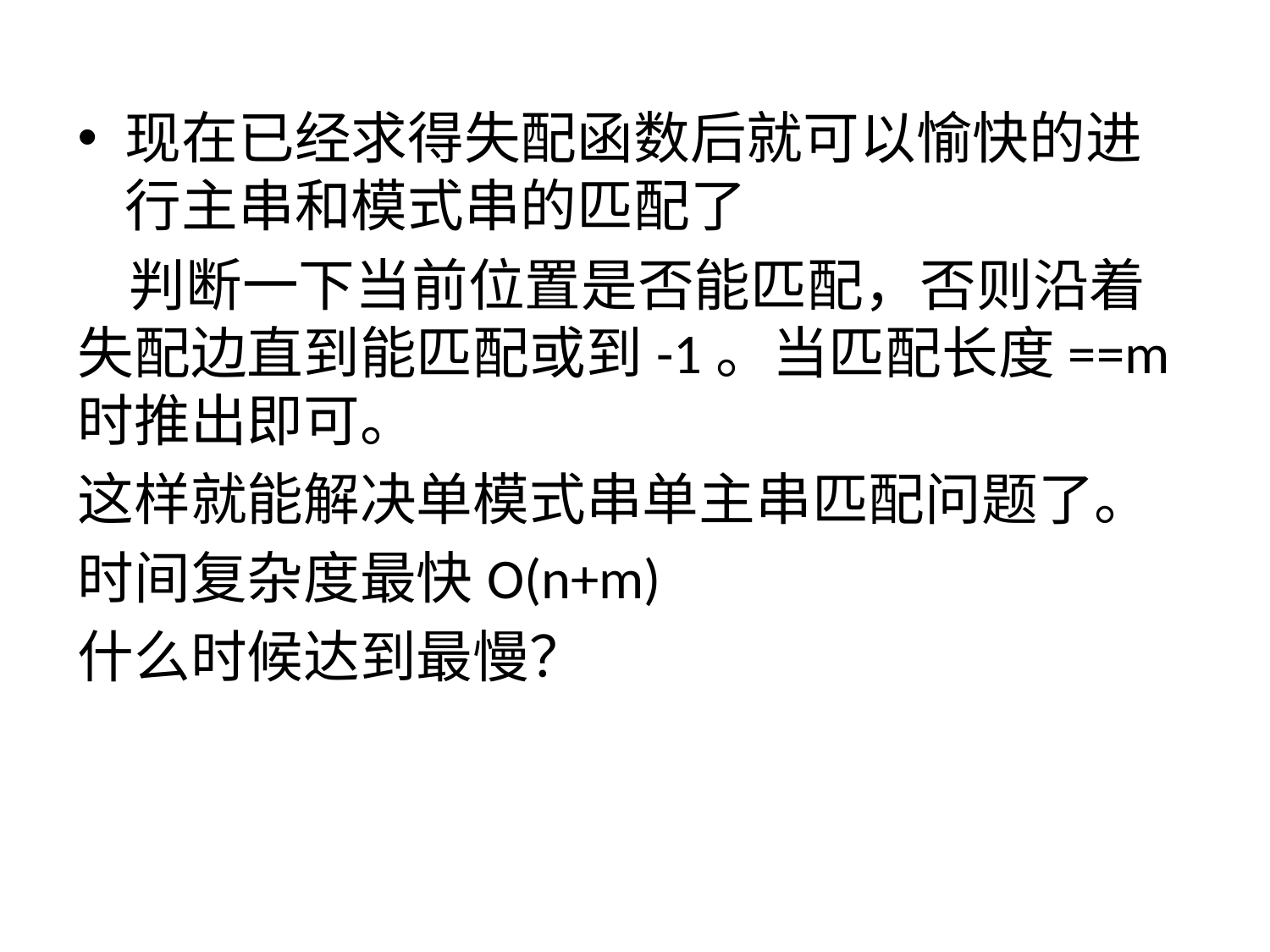

现在已经求得失配函数后就可以愉快的进行主串和模式串的匹配了
   判断一下当前位置是否能匹配，否则沿着失配边直到能匹配或到-1。当匹配长度==m时推出即可。
这样就能解决单模式串单主串匹配问题了。
时间复杂度最快O(n+m)
什么时候达到最慢？